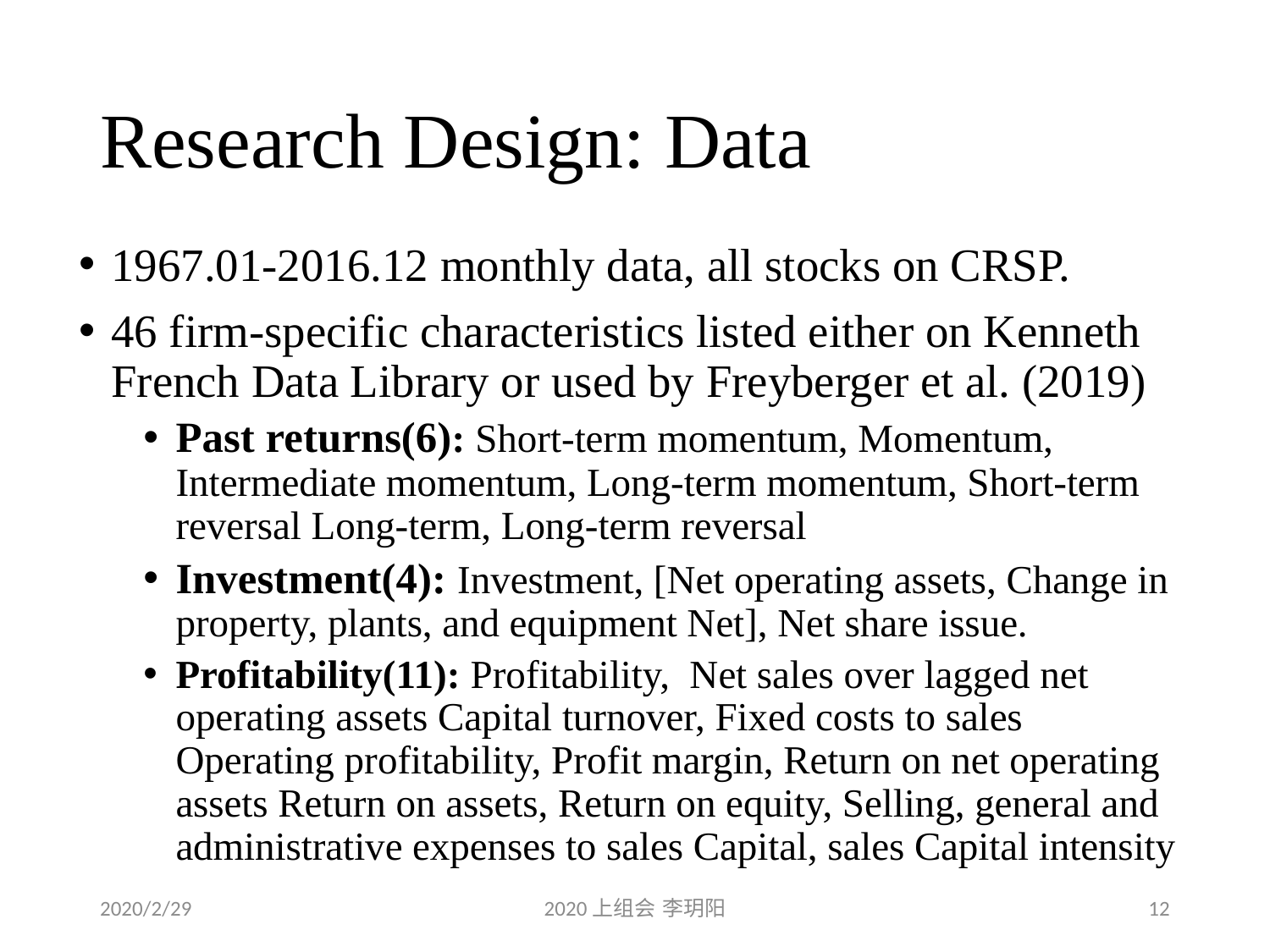

# Research Design: Data
1967.01-2016.12 monthly data, all stocks on CRSP.
46 firm-specific characteristics listed either on Kenneth French Data Library or used by Freyberger et al. (2019)
Past returns(6): Short-term momentum, Momentum, Intermediate momentum, Long-term momentum, Short-term reversal Long-term, Long-term reversal
Investment(4): Investment, [Net operating assets, Change in property, plants, and equipment Net], Net share issue.
Profitability(11): Profitability,  Net sales over lagged net operating assets Capital turnover, Fixed costs to sales Operating profitability, Profit margin, Return on net operating assets Return on assets, Return on equity, Selling, general and administrative expenses to sales Capital, sales Capital intensity
2020/2/29
2020上组会 李玥阳
12